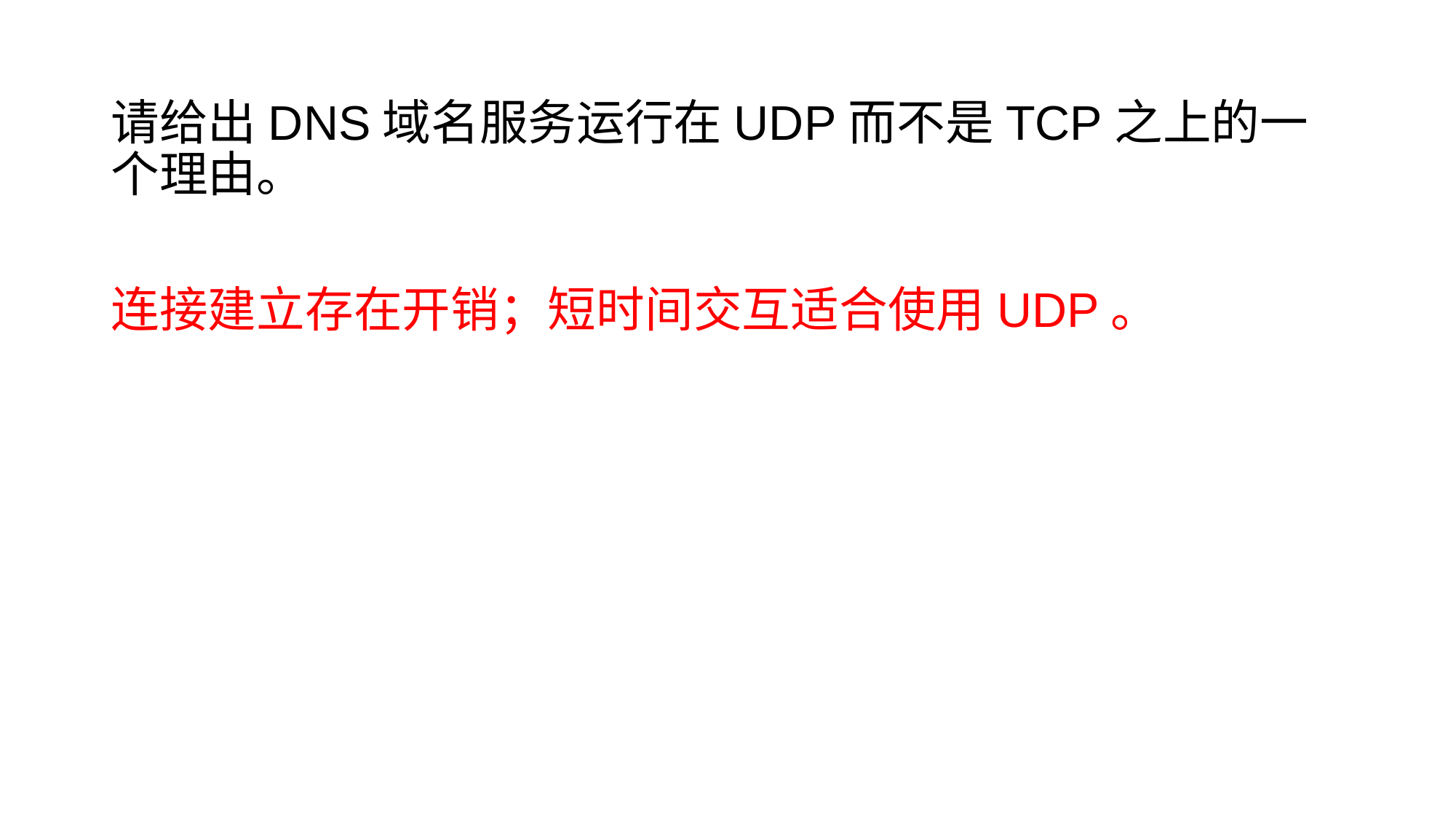

请给出DNS域名服务运行在UDP而不是TCP之上的一个理由。

连接建立存在开销；短时间交互适合使用UDP。